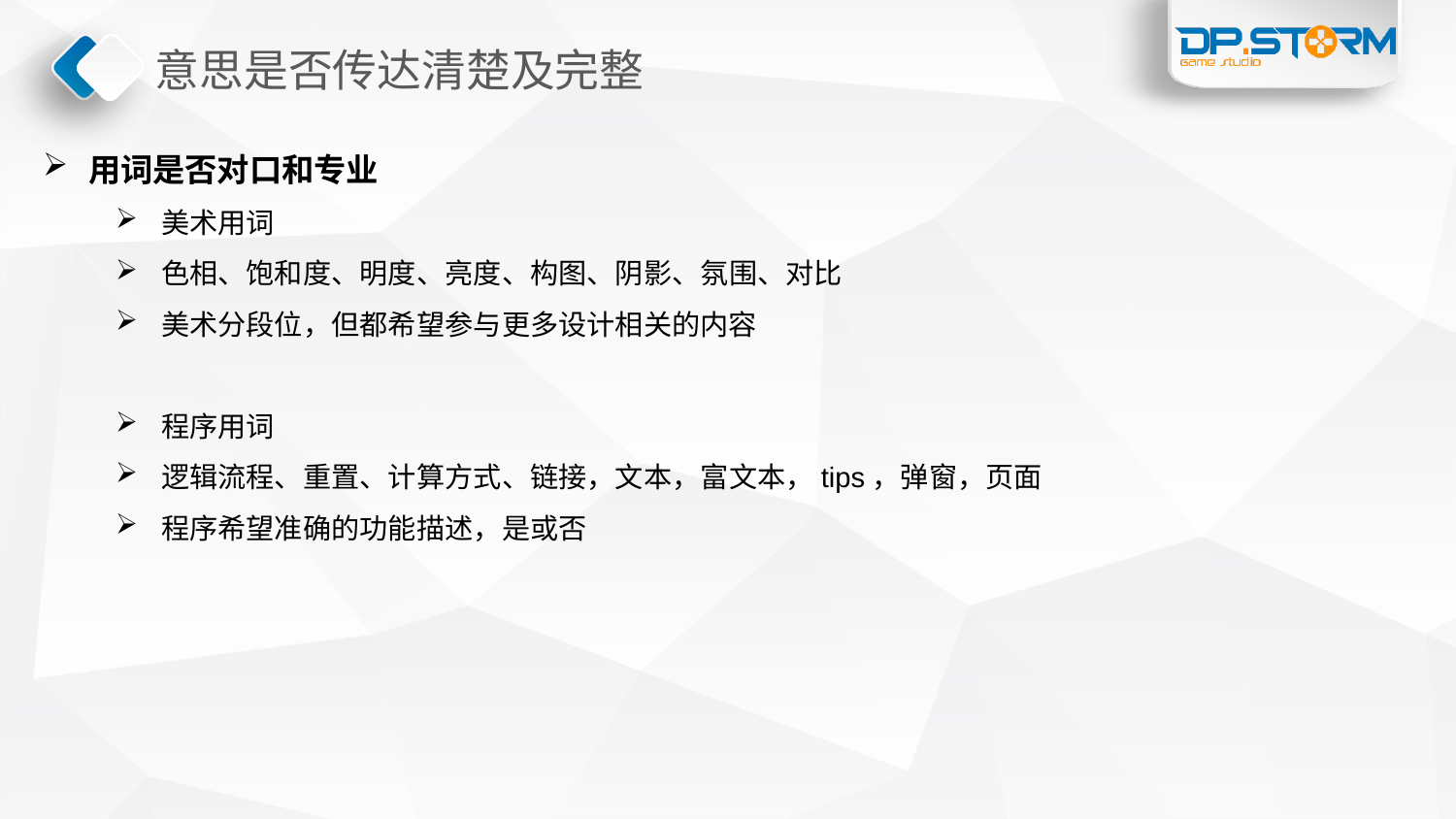

# 意思是否传达清楚及完整
用词是否对口和专业
美术用词
色相、饱和度、明度、亮度、构图、阴影、氛围、对比
美术分段位，但都希望参与更多设计相关的内容

程序用词
逻辑流程、重置、计算方式、链接，文本，富文本，tips，弹窗，页面
程序希望准确的功能描述，是或否